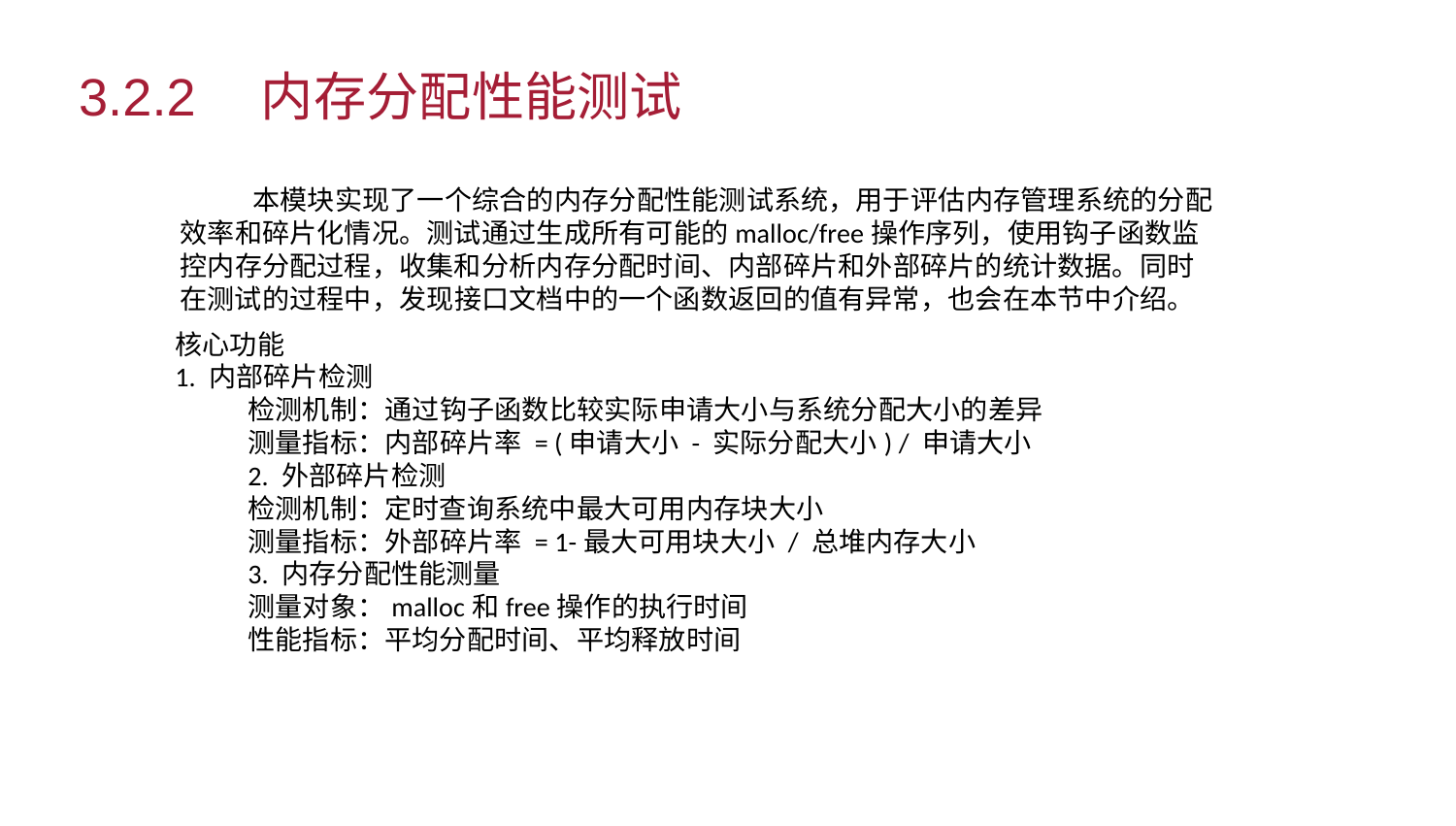

3.2.2　内存分配性能测试
本模块实现了一个综合的内存分配性能测试系统，用于评估内存管理系统的分配效率和碎片化情况。测试通过生成所有可能的malloc/free操作序列，使用钩子函数监控内存分配过程，收集和分析内存分配时间、内部碎片和外部碎片的统计数据。同时在测试的过程中，发现接口文档中的一个函数返回的值有异常，也会在本节中介绍。
核心功能
1. 内部碎片检测
检测机制：通过钩子函数比较实际申请大小与系统分配大小的差异
测量指标：内部碎片率 = (申请大小 - 实际分配大小) / 申请大小
2. 外部碎片检测
检测机制：定时查询系统中最大可用内存块大小
测量指标：外部碎片率 = 1-最大可用块大小 / 总堆内存大小
3. 内存分配性能测量
测量对象：malloc和free操作的执行时间
性能指标：平均分配时间、平均释放时间